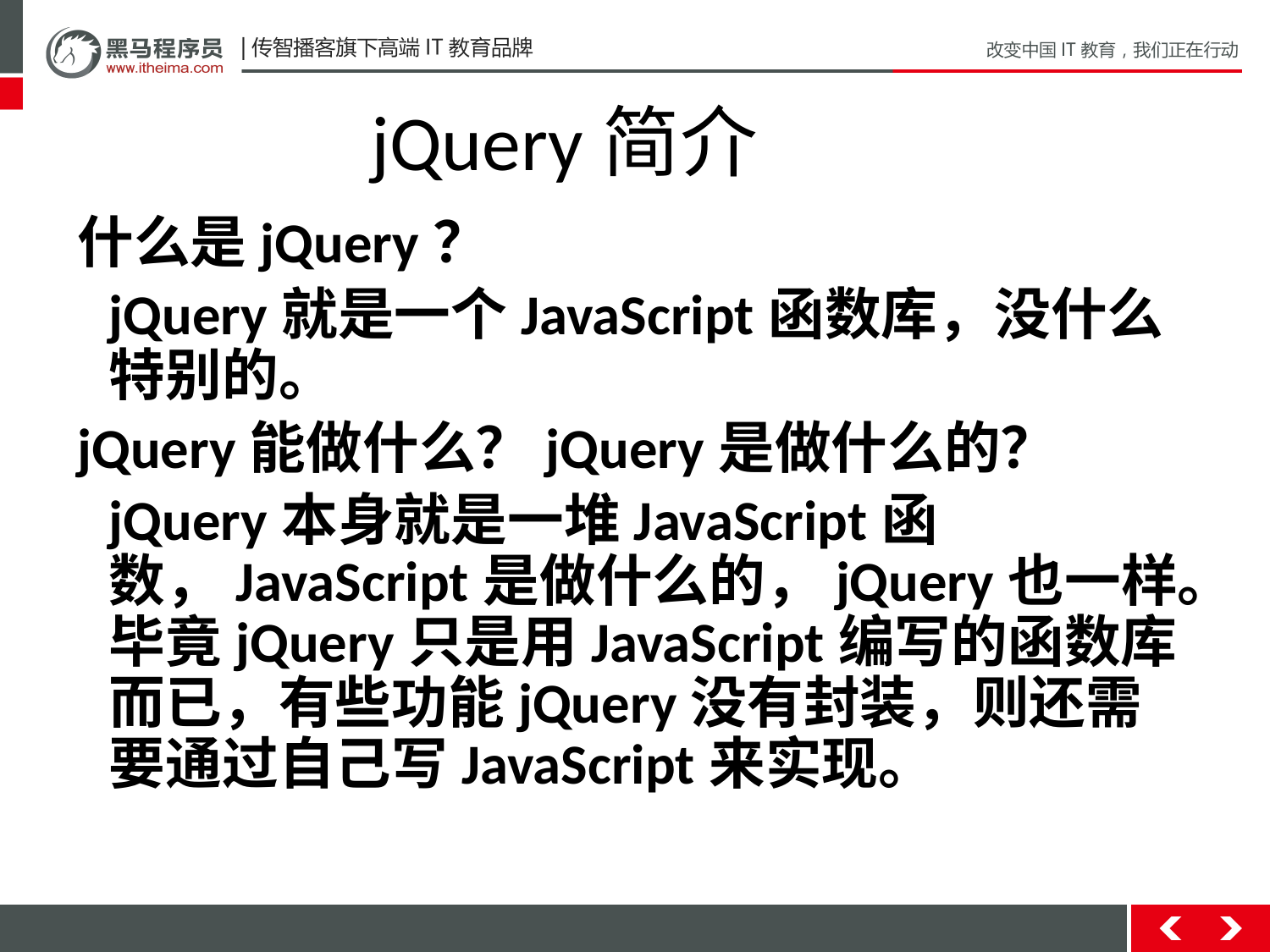

jQuery简介
什么是jQuery？
jQuery就是一个JavaScript函数库，没什么特别的。
jQuery能做什么？jQuery是做什么的？
jQuery本身就是一堆JavaScript函数，JavaScript是做什么的，jQuery也一样。毕竟jQuery只是用JavaScript编写的函数库而已，有些功能jQuery没有封装，则还需要通过自己写JavaScript来实现。